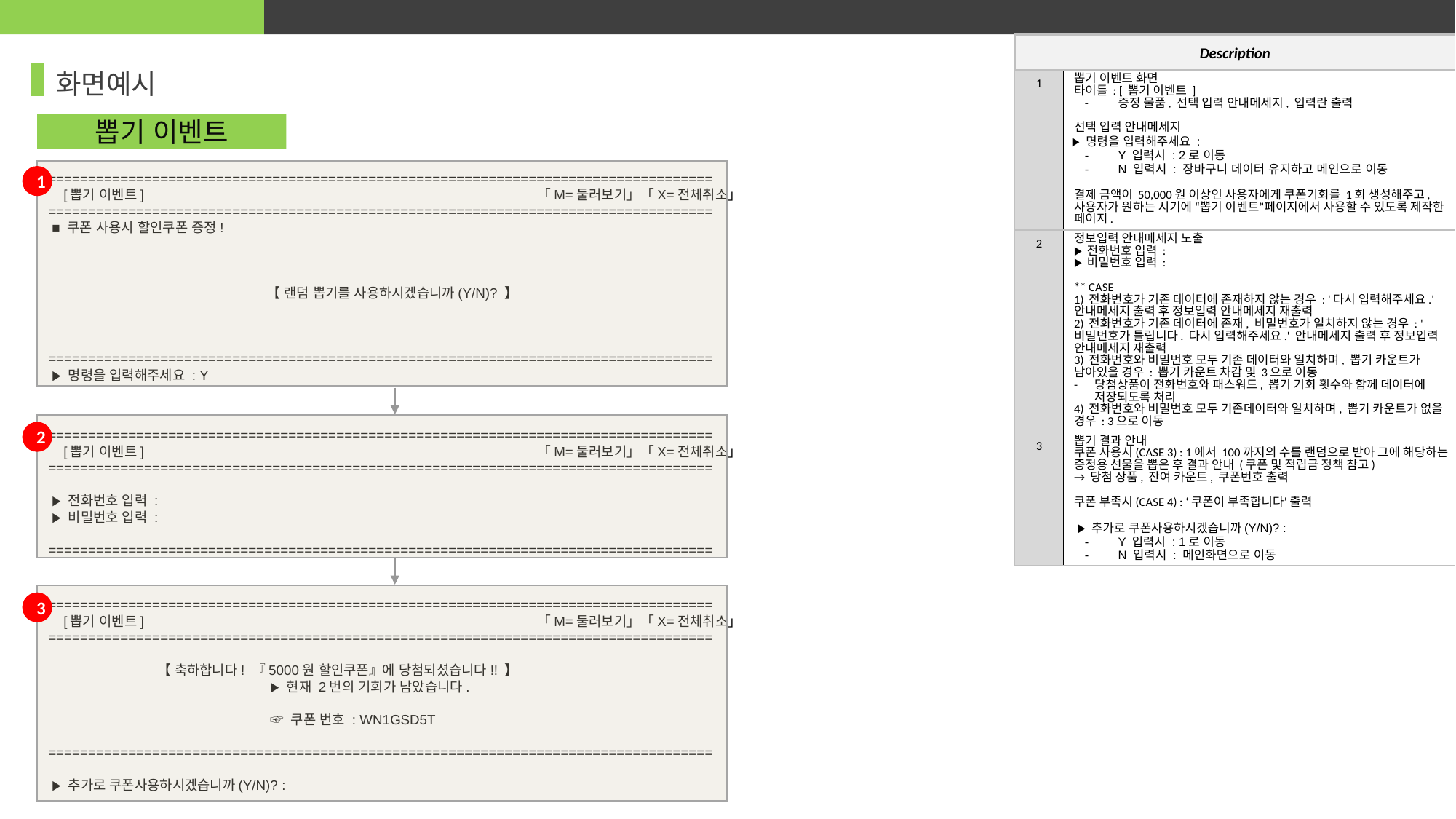

Description
화면예시
| 1 | 뽑기 이벤트 화면 타이틀 : [ 뽑기 이벤트 ] 증정 물품, 선택 입력 안내메세지, 입력란 출력 선택 입력 안내메세지 ▶ 명령을 입력해주세요 : Y 입력시 : 2로 이동 N 입력시 : 장바구니 데이터 유지하고 메인으로 이동 결제 금액이 50,000원 이상인 사용자에게 쿠폰기회를 1회 생성해주고, 사용자가 원하는 시기에 “뽑기 이벤트”페이지에서 사용할 수 있도록 제작한 페이지. |
| --- | --- |
| 2 | 정보입력 안내메세지 노출 ▶ 전화번호 입력 : ▶ 비밀번호 입력 : \*\* CASE 1) 전화번호가 기존 데이터에 존재하지 않는 경우 : '다시 입력해주세요.' 안내메세지 출력 후 정보입력 안내메세지 재출력 2) 전화번호가 기존 데이터에 존재, 비밀번호가 일치하지 않는 경우 : '비밀번호가 틀립니다. 다시 입력해주세요.' 안내메세지 출력 후 정보입력 안내메세지 재출력 3) 전화번호와 비밀번호 모두 기존 데이터와 일치하며, 뽑기 카운트가 남아있을 경우 : 뽑기 카운트 차감 및 3으로 이동 당첨상품이 전화번호와 패스워드, 뽑기 기회 횟수와 함께 데이터에 저장되도록 처리 4) 전화번호와 비밀번호 모두 기존데이터와 일치하며, 뽑기 카운트가 없을 경우 : 3으로 이동 |
| 3 | 뽑기 결과 안내 쿠폰 사용시(CASE 3) : 1에서 100까지의 수를 랜덤으로 받아 그에 해당하는 증정용 선물을 뽑은 후 결과 안내 (쿠폰 및 적립금 정책 참고) → 당첨 상품, 잔여 카운트, 쿠폰번호 출력 쿠폰 부족시(CASE 4) : ‘쿠폰이 부족합니다’ 출력 ▶ 추가로 쿠폰사용하시겠습니까(Y/N)? : Y 입력시 : 1로 이동 N 입력시 : 메인화면으로 이동 |
뽑기 이벤트
===================================================================================
    [뽑기 이벤트]                                                                                                      「M=둘러보기」「X=전체취소」
===================================================================================
 ■ 쿠폰 사용시 할인쿠폰 증정!

		【 랜덤 뽑기를 사용하시겠습니까(Y/N)? 】

===================================================================================
 ▶ 명령을 입력해주세요 : Y

1

===================================================================================
    [뽑기 이벤트]                                                                                                      「M=둘러보기」「X=전체취소」
===================================================================================

 ▶ 전화번호 입력 :
 ▶ 비밀번호 입력 :

===================================================================================
2
===================================================================================
    [뽑기 이벤트]                                                                                                      「M=둘러보기」「X=전체취소」
===================================================================================

	【 축하합니다! 『5000원 할인쿠폰』에 당첨되셨습니다!! 】
		 ▶ 현재 2번의 기회가 남았습니다.

		 ☞ 쿠폰 번호 : WN1GSD5T

===================================================================================

 ▶ 추가로 쿠폰사용하시겠습니까(Y/N)? :

3